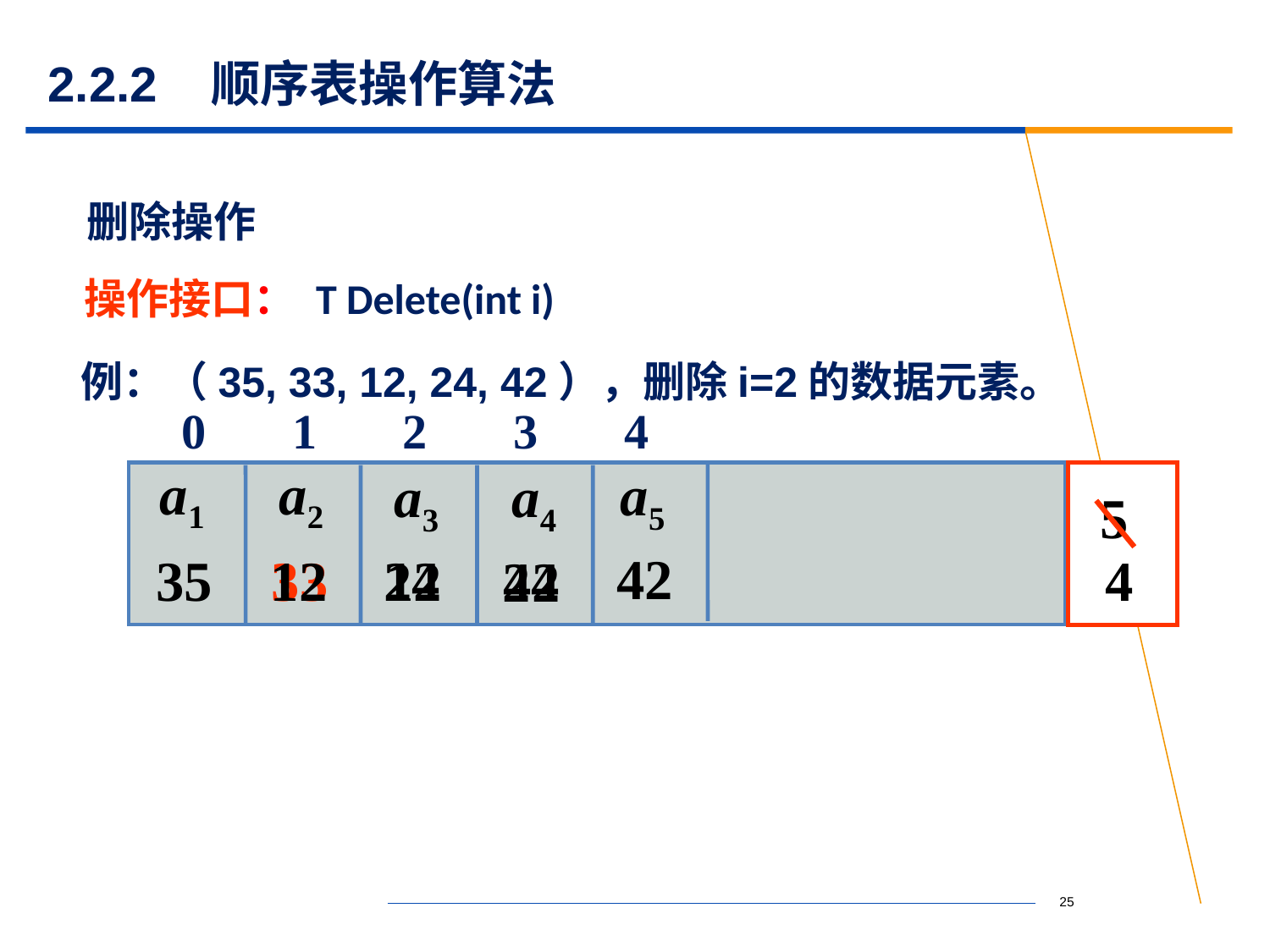

# 2.2.2   顺序表操作算法
删除操作
操作接口： T Delete(int i)

例：（35, 33, 12, 24, 42），删除i=2的数据元素。
0       1       2       3       4
a1
a2
a5
a3
a4

 5

4
42
35
12
12
33
24
24
42